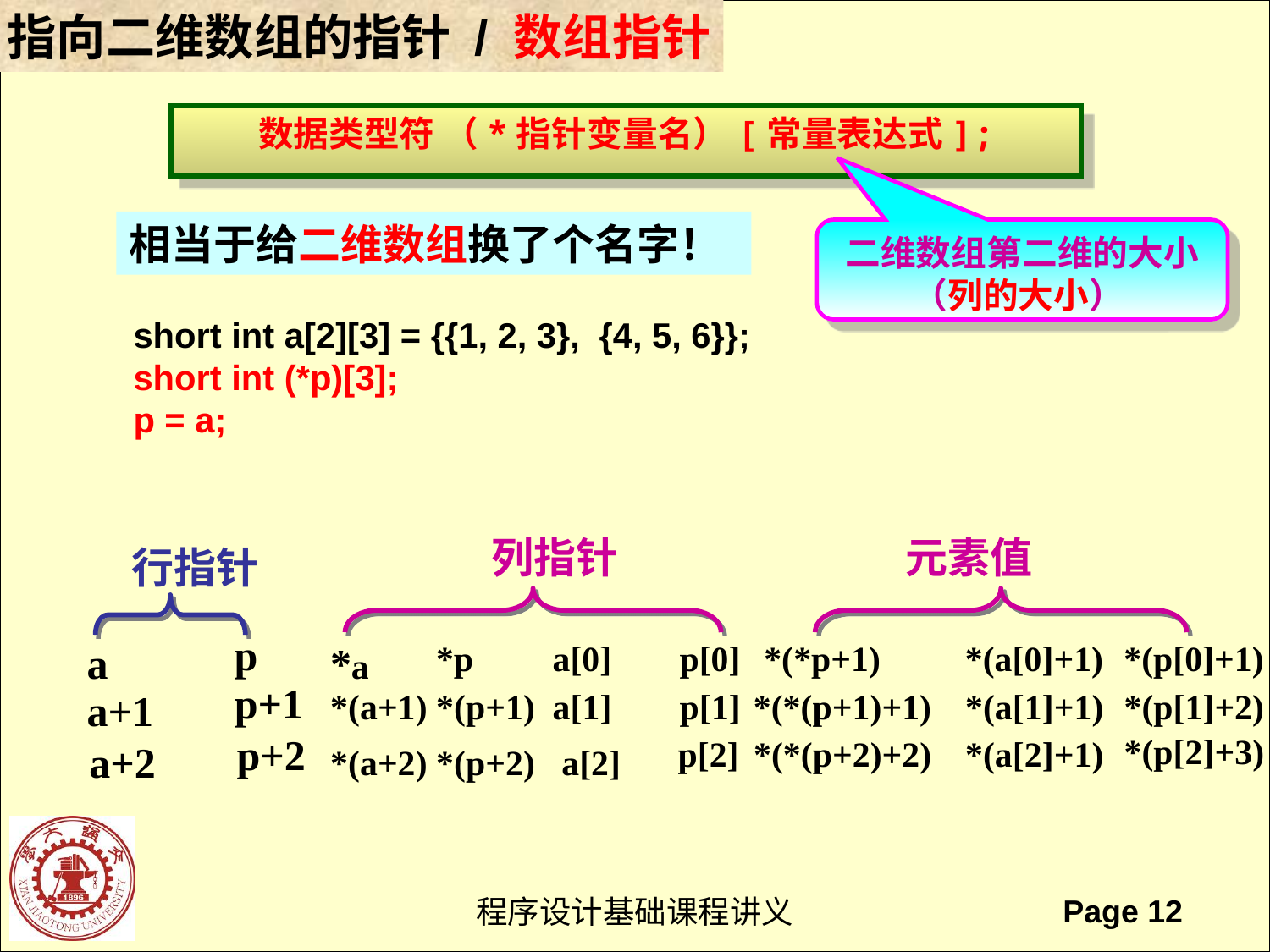

指向二维数组的指针 / 数组指针
数据类型符 （*指针变量名）[常量表达式];
相当于给二维数组换了个名字！
二维数组第二维的大小（列的大小）
short int a[2][3] = {{1, 2, 3},  {4, 5, 6}};
short int (*p)[3];
p = a;

列指针

元素值
行指针

p
p+1
p+2
a
a+1
a+2
*a
*(a+1)
*(a+2)
*p
*(p+1)
*(p+2)
a[0]
a[1]
 a[2]
p[0]
p[1]
 p[2]
*(*p+1)
*(*(p+1)+1)
*(*(p+2)+2)
*(a[0]+1)
*(a[1]+1)
*(a[2]+1)
*(p[0]+1)
*(p[1]+2)
*(p[2]+3)